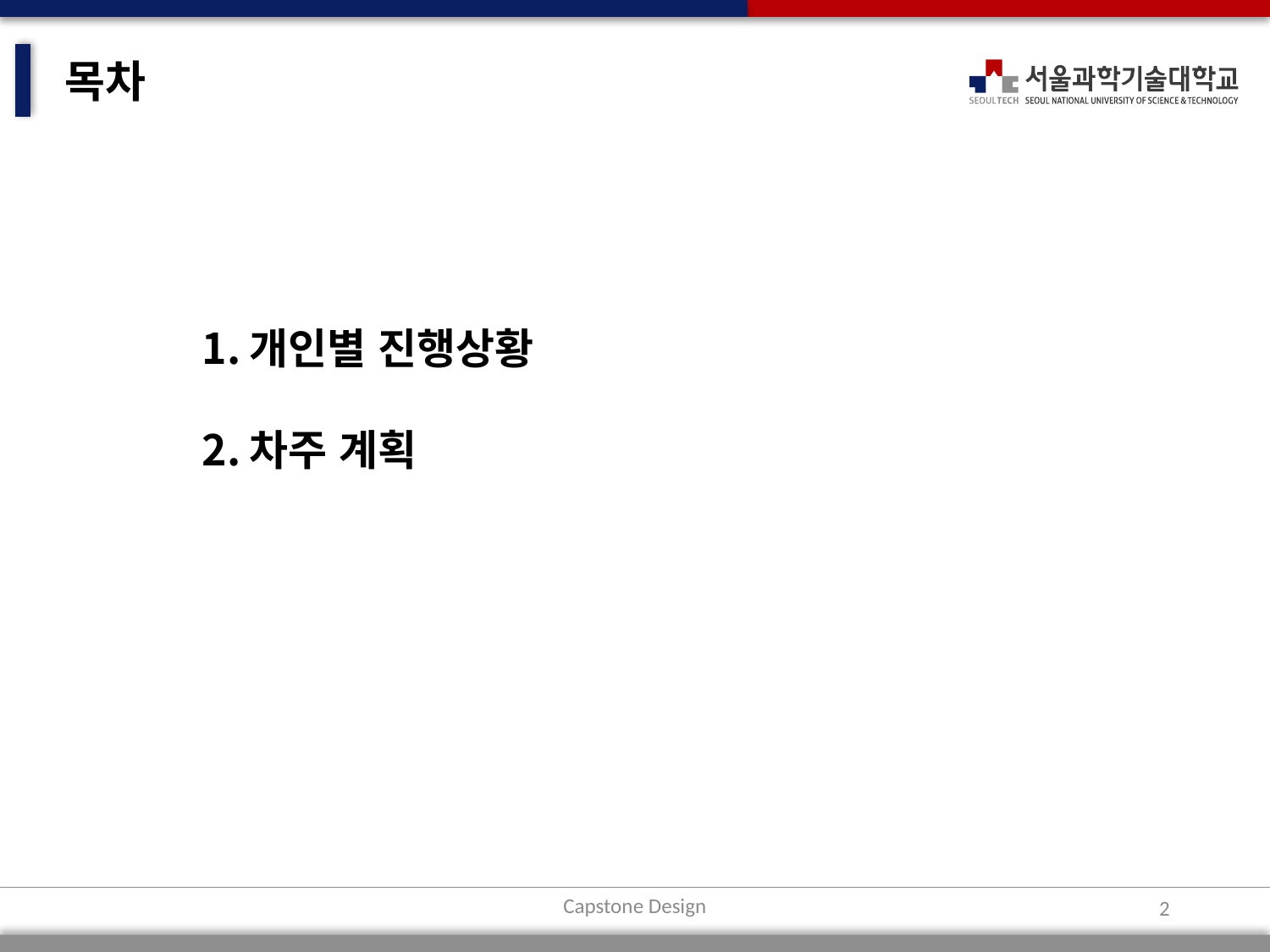

목차

개인별 진행상황

차주 계획
Capstone Design
2